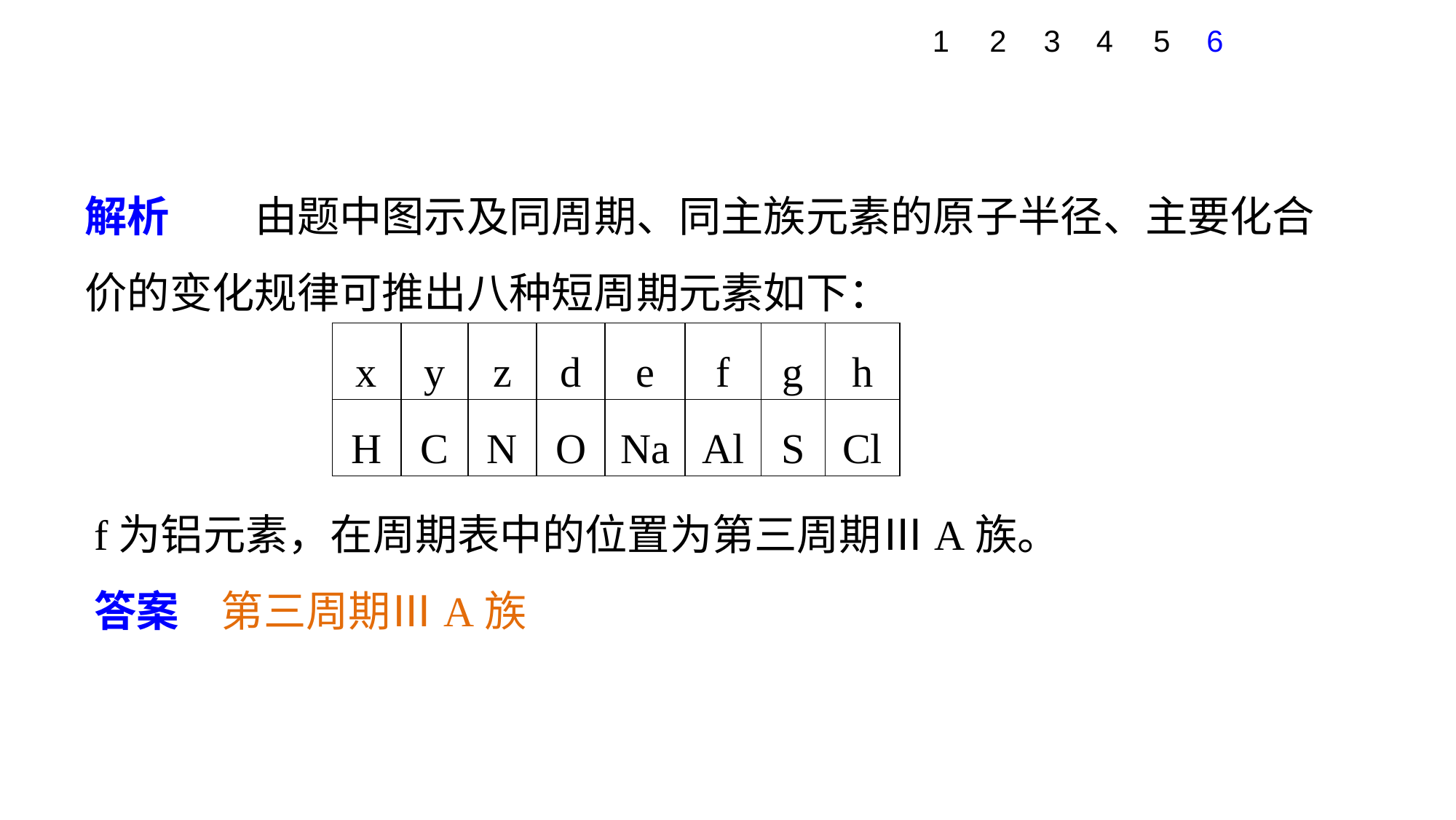

6
1
2
3
4
5
解析　　由题中图示及同周期、同主族元素的原子半径、主要化合价的变化规律可推出八种短周期元素如下：
| x | y | z | d | e | f | g | h |
| --- | --- | --- | --- | --- | --- | --- | --- |
| H | C | N | O | Na | Al | S | Cl |
f为铝元素，在周期表中的位置为第三周期ⅢA族。
答案　第三周期ⅢA族